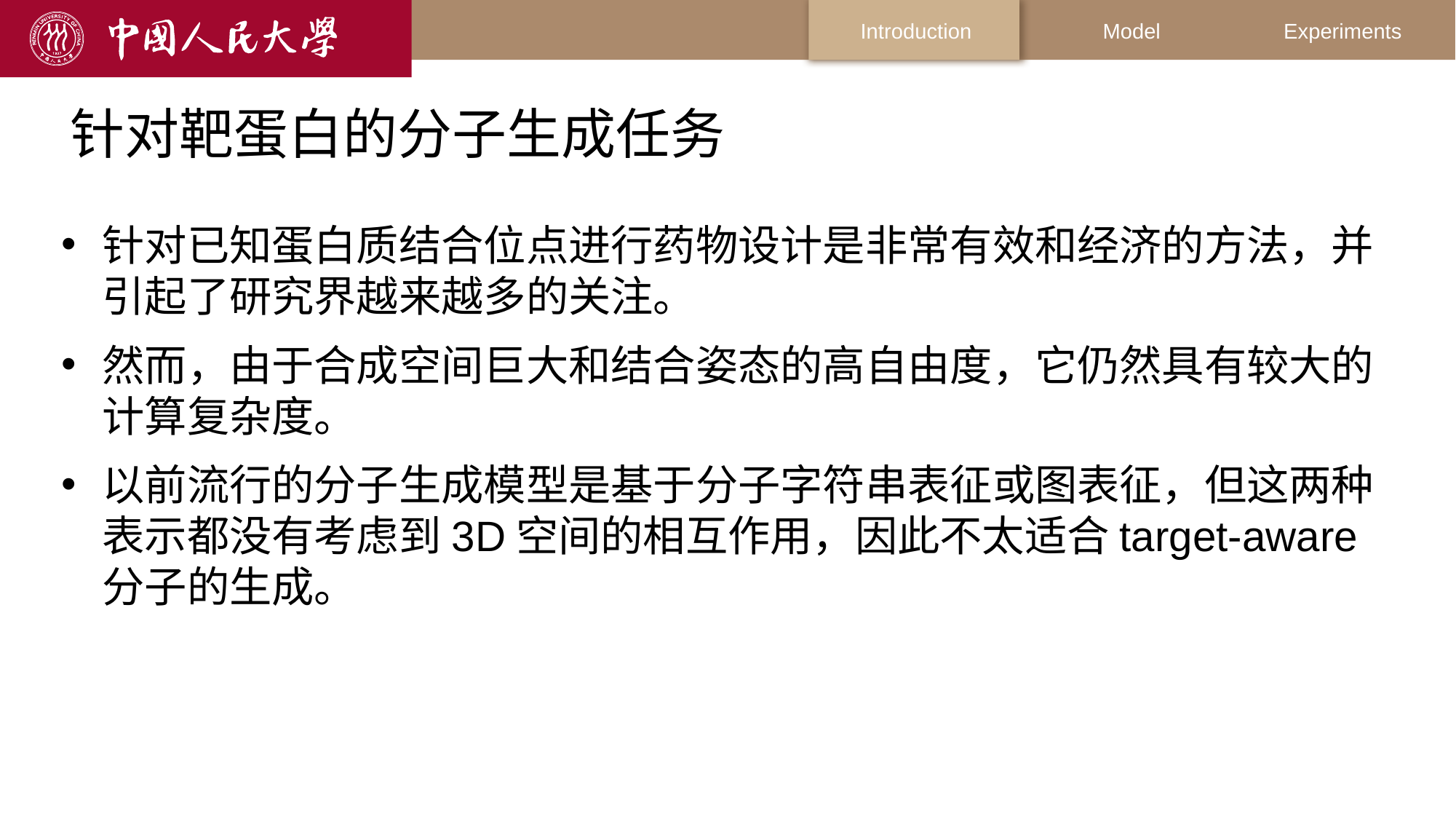

Introduction
Model
Experiments

针对靶蛋白的分子生成任务
针对已知蛋白质结合位点进行药物设计是非常有效和经济的方法，并引起了研究界越来越多的关注。
然而，由于合成空间巨大和结合姿态的高自由度，它仍然具有较大的计算复杂度。
以前流行的分子生成模型是基于分子字符串表征或图表征，但这两种表示都没有考虑到3D空间的相互作用，因此不太适合target-aware分子的生成。